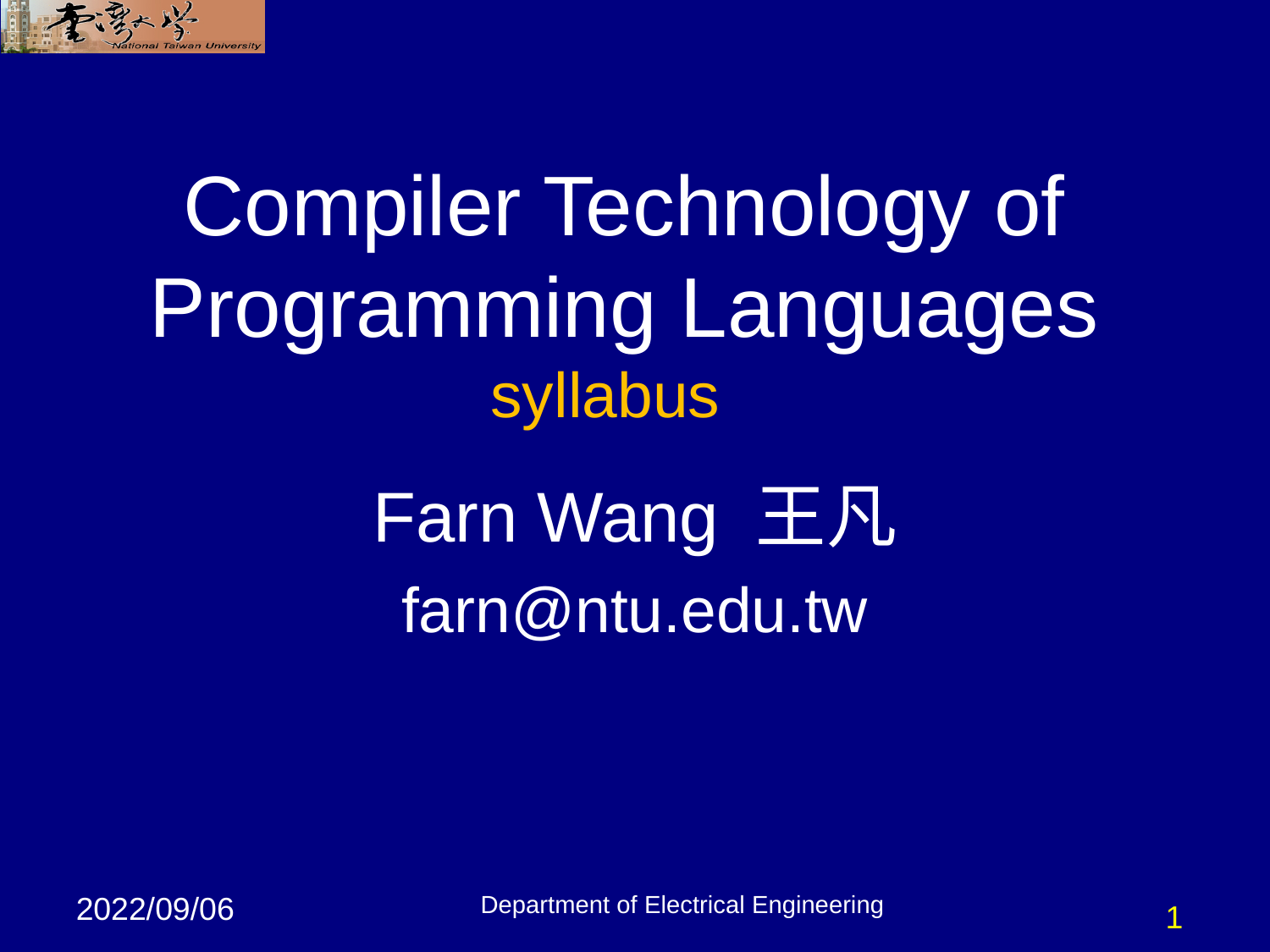

1
# Compiler Technology of Programming Languages syllabus
Farn Wang 王凡
farn@ntu.edu.tw

Department of Electrical Engineering